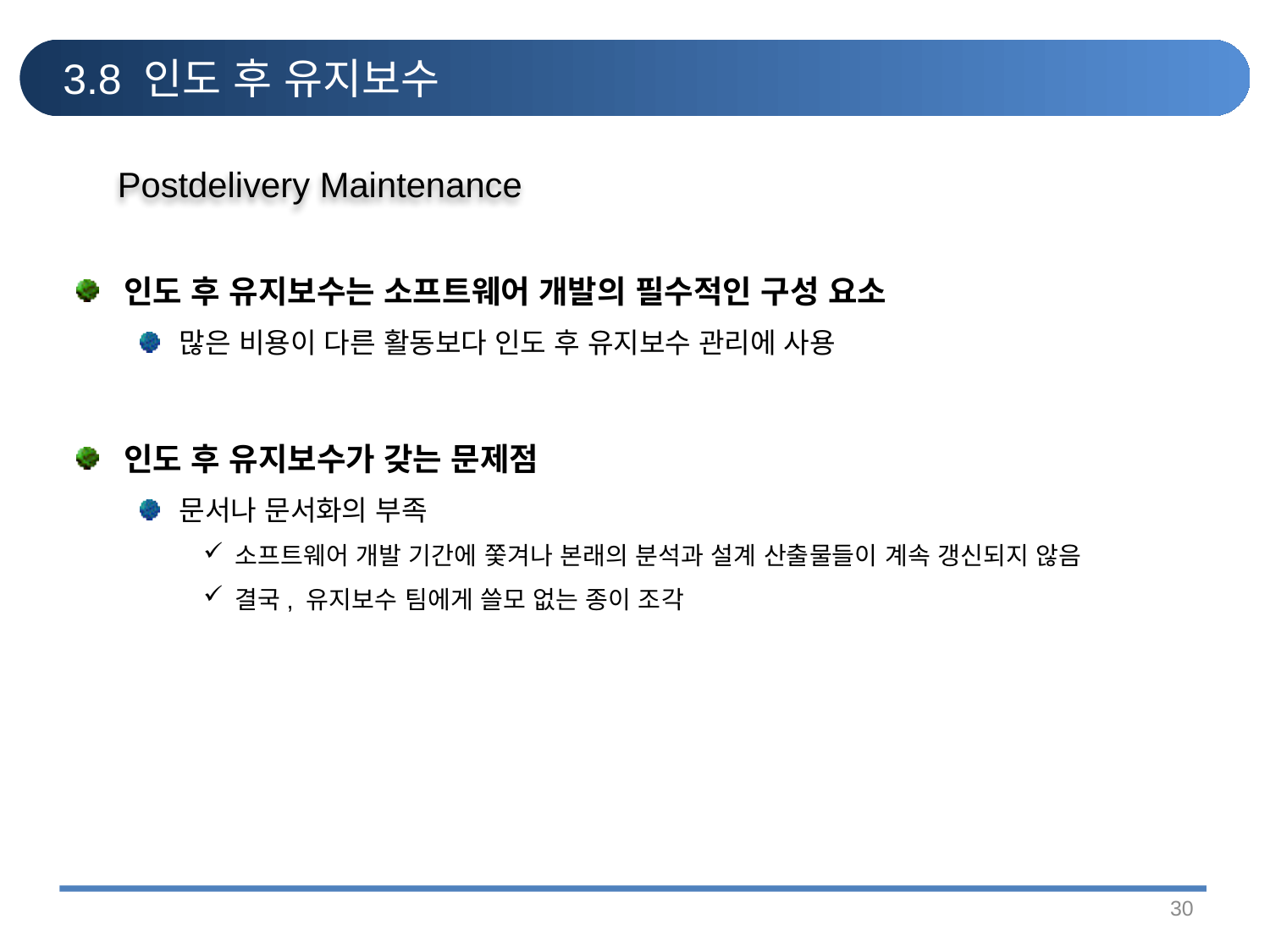

# 3.8 인도 후 유지보수
Postdelivery Maintenance
인도 후 유지보수는 소프트웨어 개발의 필수적인 구성 요소
많은 비용이 다른 활동보다 인도 후 유지보수 관리에 사용

인도 후 유지보수가 갖는 문제점
문서나 문서화의 부족
소프트웨어 개발 기간에 쫓겨나 본래의 분석과 설계 산출물들이 계속 갱신되지 않음
결국, 유지보수 팀에게 쓸모 없는 종이 조각
30